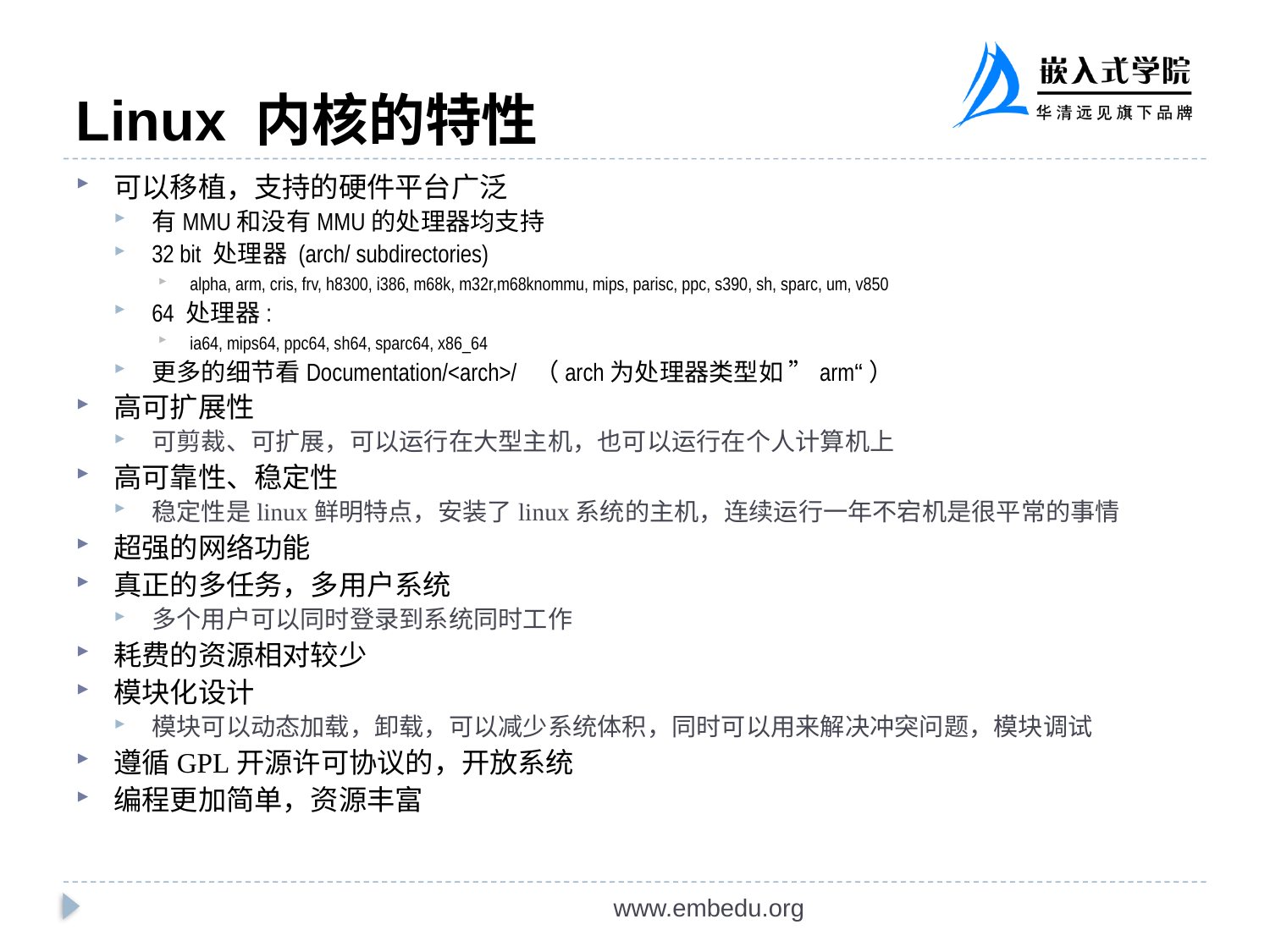

# Linux 内核的特性
可以移植，支持的硬件平台广泛
有MMU和没有MMU的处理器均支持
32 bit 处理器 (arch/ subdirectories)‏
alpha, arm, cris, frv, h8300, i386, m68k, m32r,m68knommu, mips, parisc, ppc, s390, sh, sparc, um, v850
64 处理器:
ia64, mips64, ppc64, sh64, sparc64, x86_64
更多的细节看Documentation/<arch>/  （arch为处理器类型如 ”arm“）
高可扩展性
可剪裁、可扩展，可以运行在大型主机，也可以运行在个人计算机上
高可靠性、稳定性
稳定性是linux鲜明特点，安装了linux系统的主机，连续运行一年不宕机是很平常的事情
超强的网络功能
真正的多任务，多用户系统
多个用户可以同时登录到系统同时工作
耗费的资源相对较少
模块化设计
模块可以动态加载，卸载，可以减少系统体积，同时可以用来解决冲突问题，模块调试
遵循GPL开源许可协议的，开放系统
编程更加简单，资源丰富
www.embedu.org